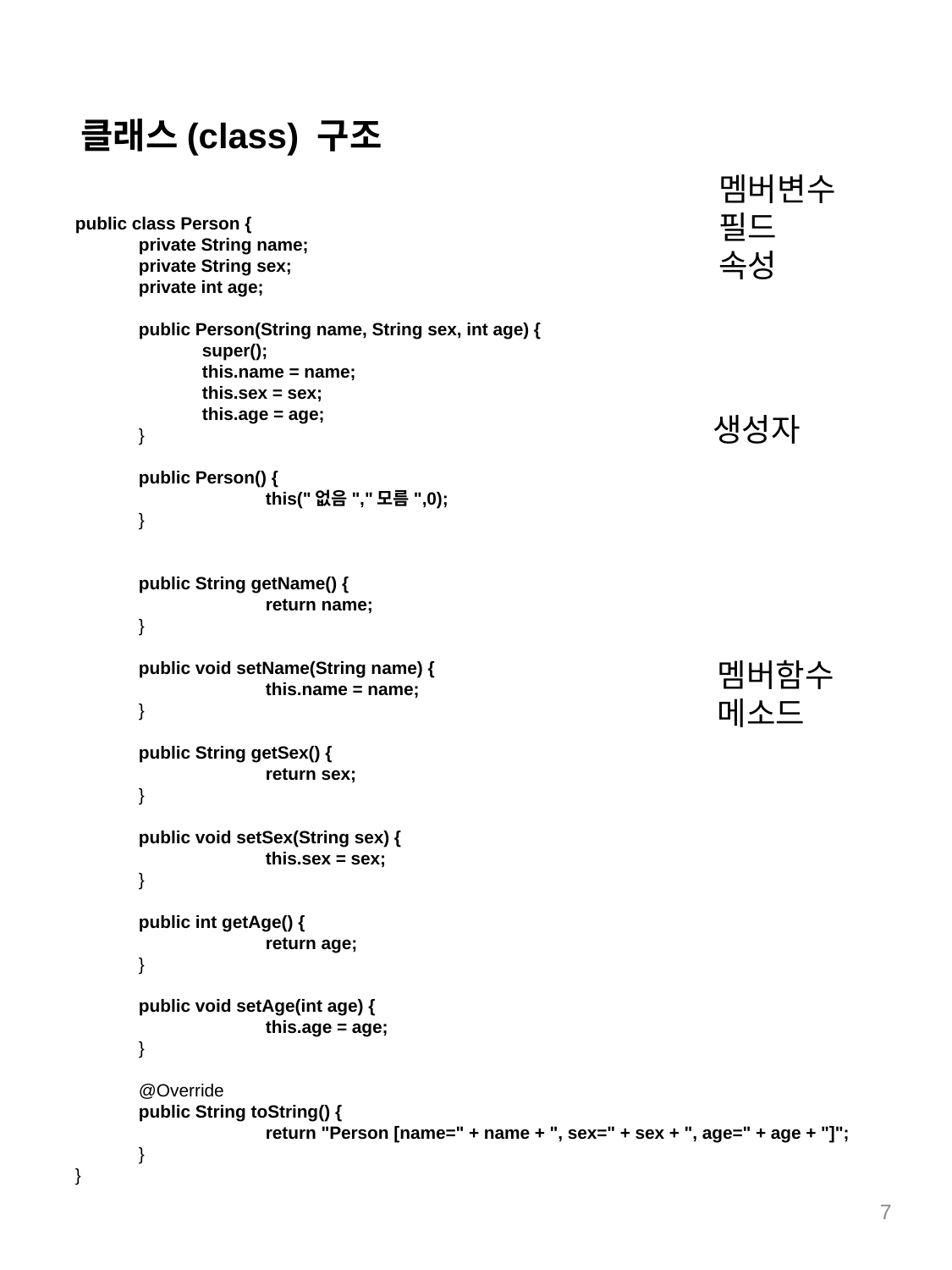

클래스(class) 구조
멤버변수
필드
속성

public class Person {
private String name;
private String sex;
private int age;

public Person(String name, String sex, int age) {
super();
this.name = name;
this.sex = sex;
this.age = age;
}

public Person() {
	this("없음","모름",0);
}

public String getName() {
	return name;
}

public void setName(String name) {
	this.name = name;
}

public String getSex() {
	return sex;
}

public void setSex(String sex) {
	this.sex = sex;
}

public int getAge() {
	return age;
}

public void setAge(int age) {
	this.age = age;
}

@Override
public String toString() {
	return "Person [name=" + name + ", sex=" + sex + ", age=" + age + "]";
}
}
생성자
멤버함수
메소드
7